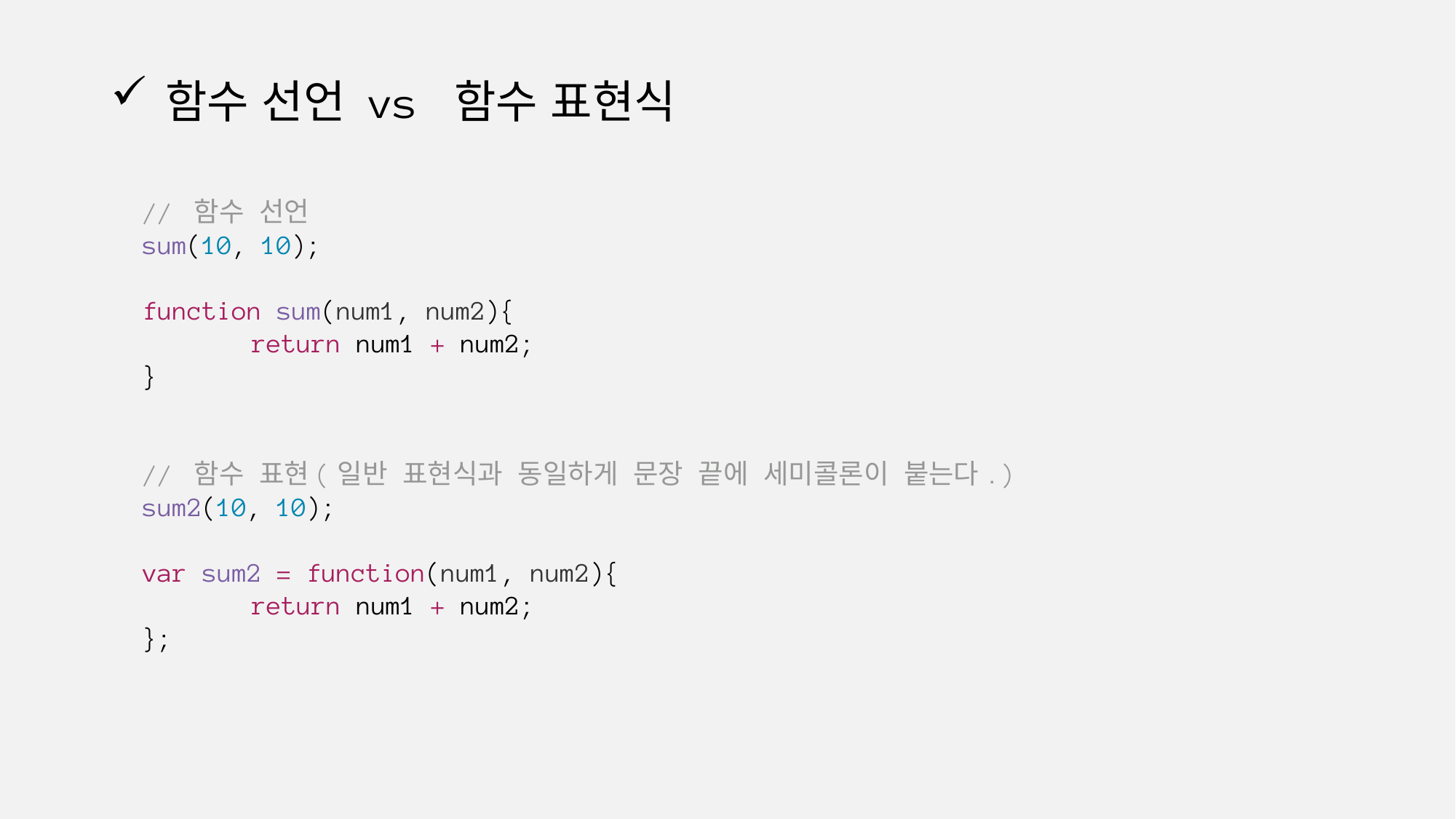

# 함수 선언 vs 함수 표현식
// 함수 선언
sum(10, 10);

function sum(num1, num2){
	return num1 + num2;
}

// 함수 표현(일반 표현식과 동일하게 문장 끝에 세미콜론이 붙는다.)
sum2(10, 10);

var sum2 = function(num1, num2){
	return num1 + num2;
};